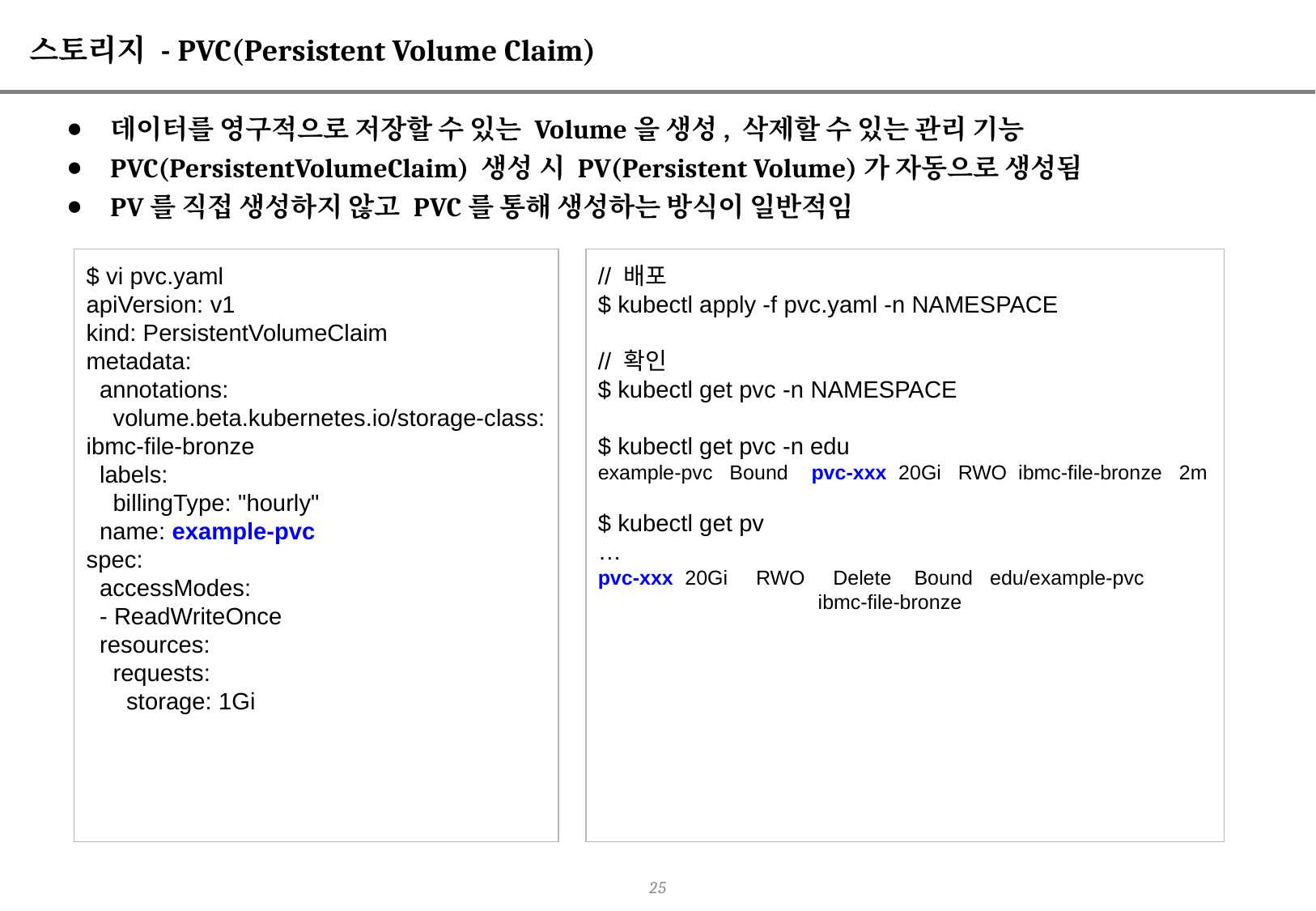

# 스토리지 - PVC(Persistent Volume Claim)
데이터를 영구적으로 저장할 수 있는 Volume을 생성, 삭제할 수 있는 관리 기능
PVC(PersistentVolumeClaim) 생성 시 PV(Persistent Volume)가 자동으로 생성됨
PV를 직접 생성하지 않고 PVC를 통해 생성하는 방식이 일반적임
$ vi pvc.yaml
apiVersion: v1
kind: PersistentVolumeClaim
metadata:
  annotations:
    volume.beta.kubernetes.io/storage-class: ibmc-file-bronze
  labels:
    billingType: "hourly"
  name: example-pvc
spec:
  accessModes:
  - ReadWriteOnce
  resources:
    requests:
      storage: 1Gi
// 배포
$ kubectl apply -f pvc.yaml -n NAMESPACE

// 확인
$ kubectl get pvc -n NAMESPACE

$ kubectl get pvc -n edu
example-pvc   Bound    pvc-xxx  20Gi   RWO  ibmc-file-bronze   2m

$ kubectl get pv
…
pvc-xxx  20Gi     RWO     Delete    Bound   edu/example-pvc                                                   ibmc-file-bronze